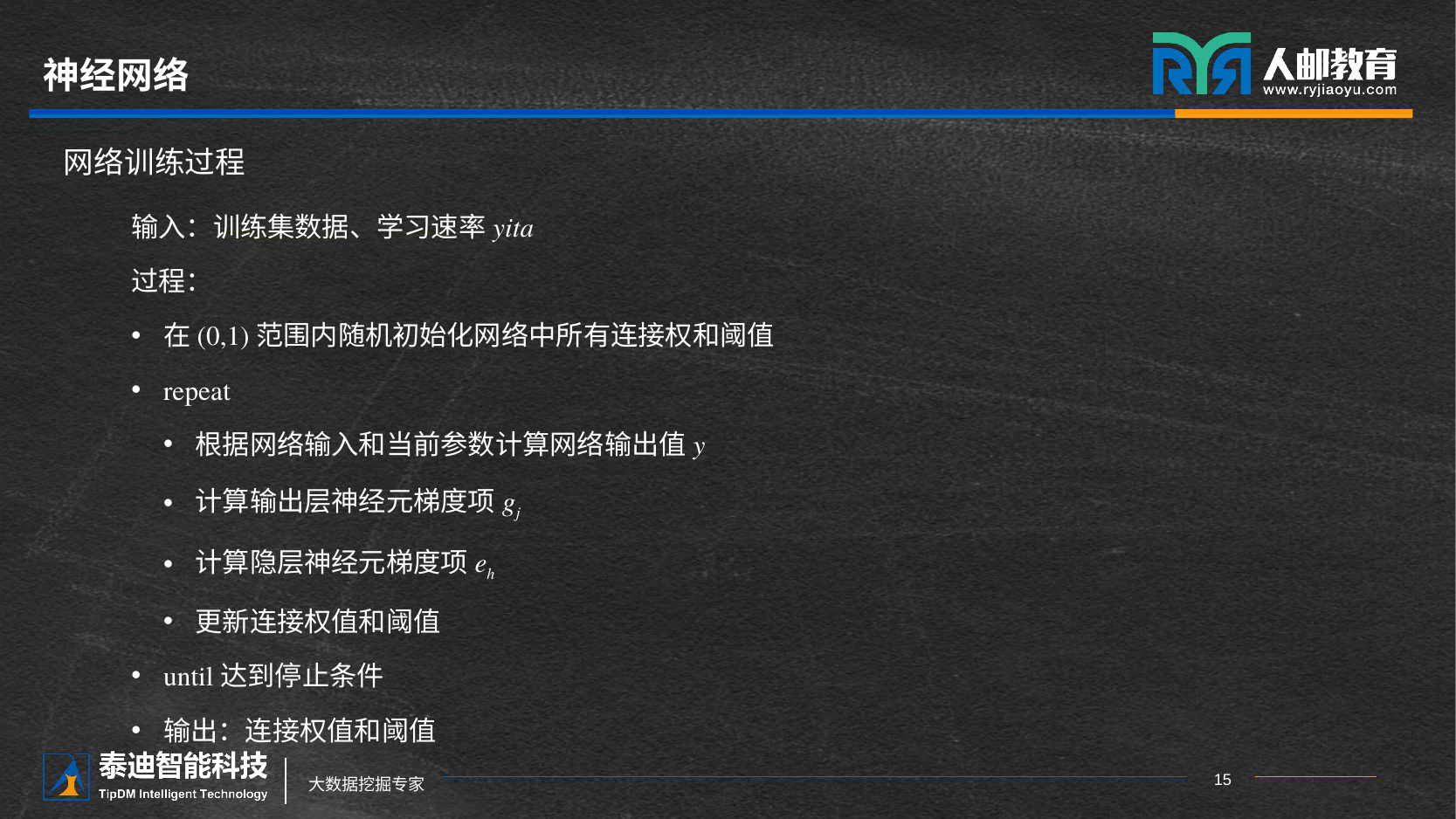

# 神经网络
网络训练过程
输入：训练集数据、学习速率yita
过程：
在(0,1)范围内随机初始化网络中所有连接权和阈值
repeat
根据网络输入和当前参数计算网络输出值y
计算输出层神经元梯度项gj
计算隐层神经元梯度项eh
更新连接权值和阈值
until达到停止条件
输出：连接权值和阈值